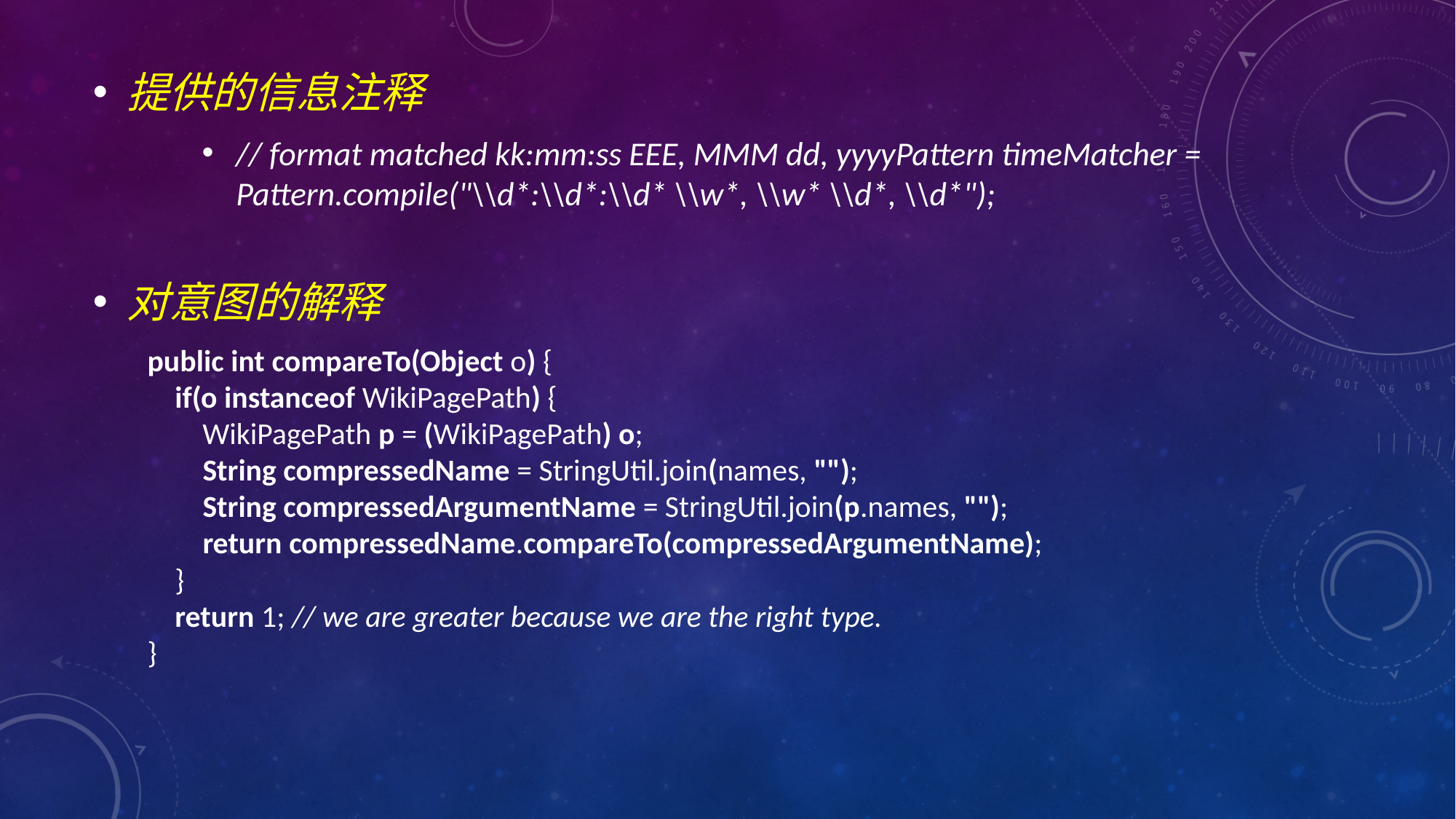

提供的信息注释
// format matched kk:mm:ss EEE, MMM dd, yyyyPattern timeMatcher = Pattern.compile("\\d*:\\d*:\\d* \\w*, \\w* \\d*, \\d*");

对意图的解释
public int compareTo(Object o) {
    if(o instanceof WikiPagePath) {
        WikiPagePath p = (WikiPagePath) o;
        String compressedName = StringUtil.join(names, "");
        String compressedArgumentName = StringUtil.join(p.names, "");
        return compressedName.compareTo(compressedArgumentName);
    }
    return 1; // we are greater because we are the right type.
}